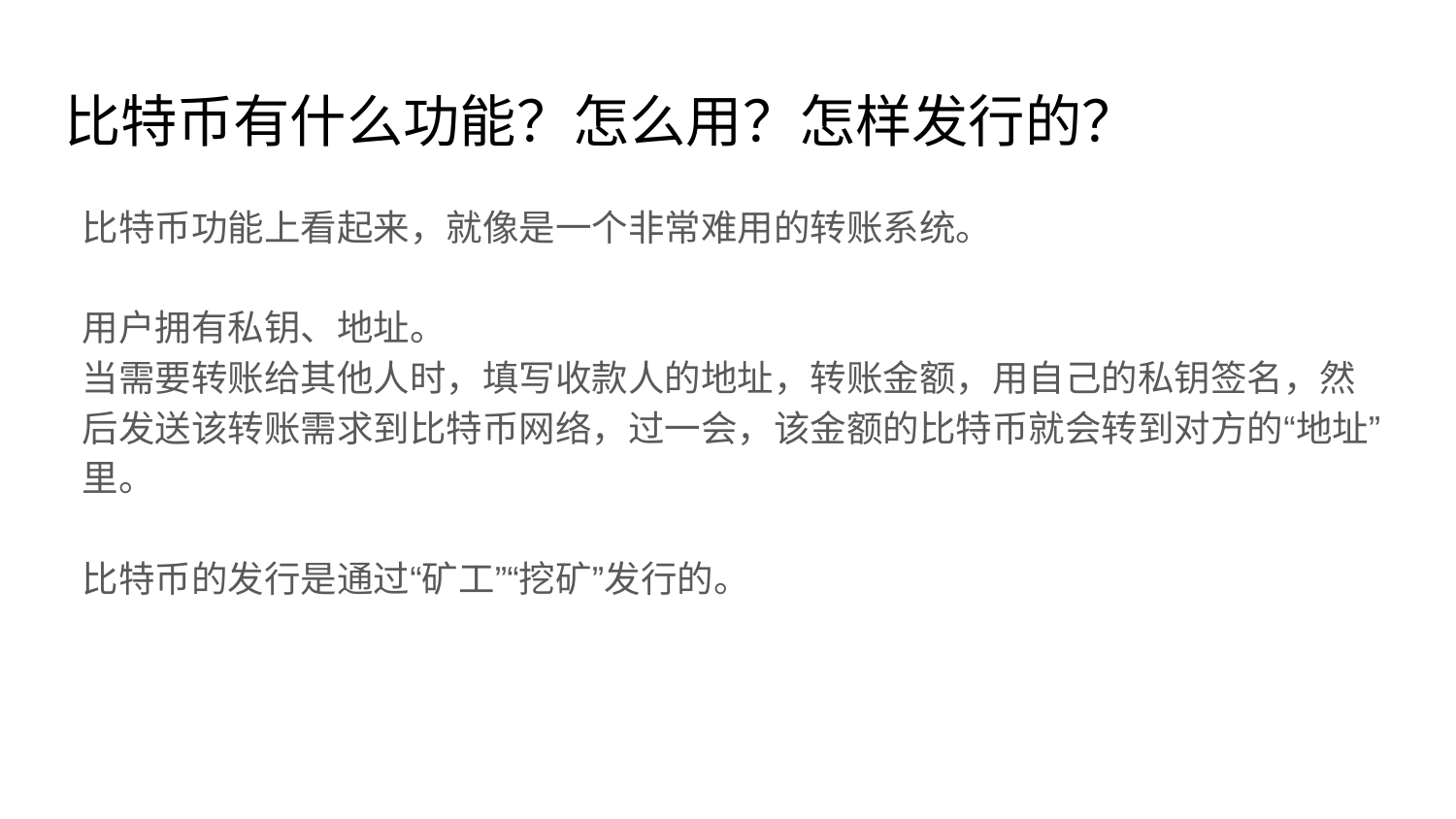

# 比特币有什么功能？怎么用？怎样发行的？
比特币功能上看起来，就像是一个非常难用的转账系统。

用户拥有私钥、地址。
当需要转账给其他人时，填写收款人的地址，转账金额，用自己的私钥签名，然后发送该转账需求到比特币网络，过一会，该金额的比特币就会转到对方的“地址”里。

比特币的发行是通过“矿工”“挖矿”发行的。